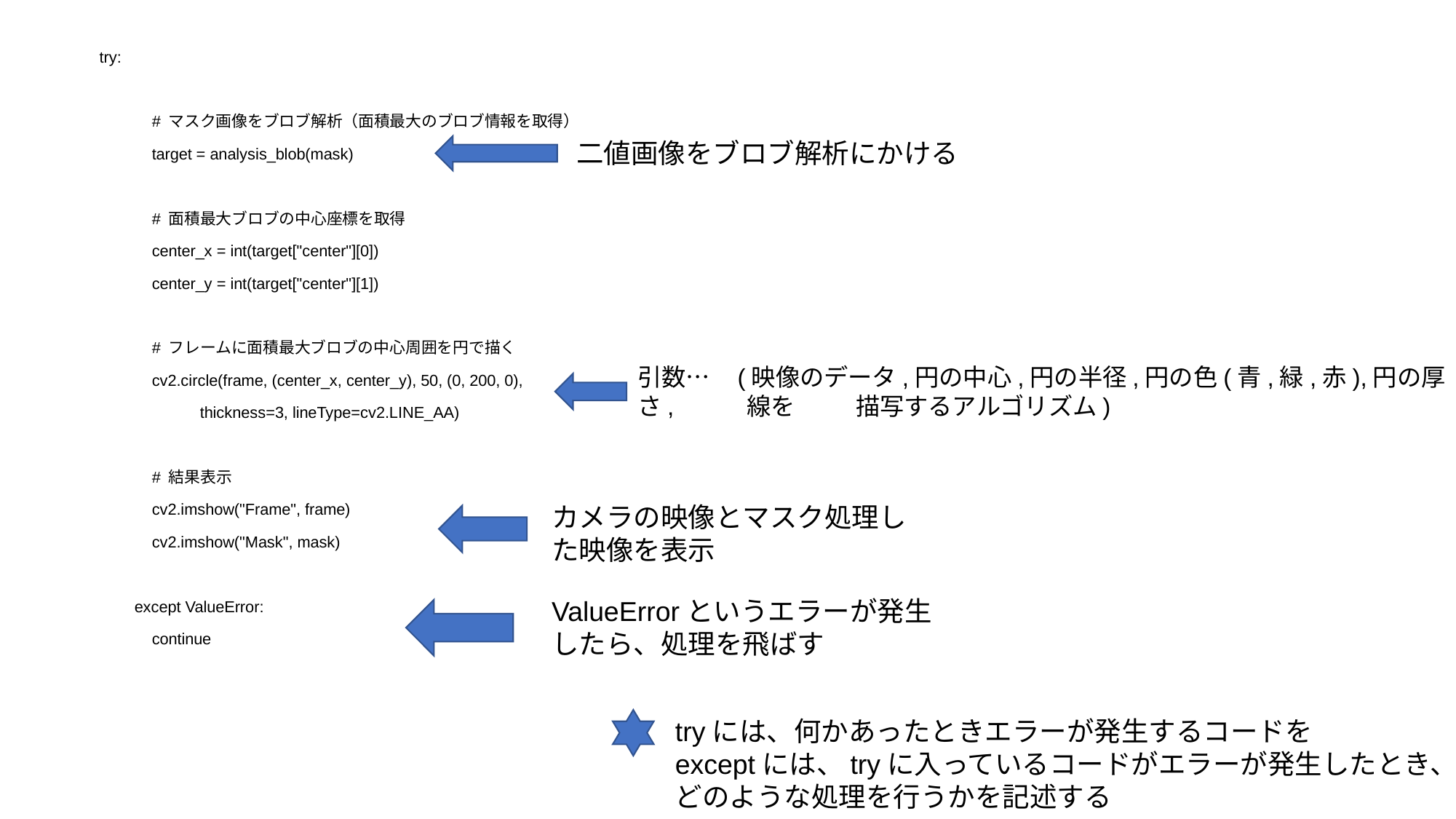

try:

            # マスク画像をブロブ解析（面積最大のブロブ情報を取得）
            target = analysis_blob(mask)

            # 面積最大ブロブの中心座標を取得
            center_x = int(target["center"][0])
            center_y = int(target["center"][1])

            # フレームに面積最大ブロブの中心周囲を円で描く
            cv2.circle(frame, (center_x, center_y), 50, (0, 200, 0),
                       thickness=3, lineType=cv2.LINE_AA)

            # 結果表示
            cv2.imshow("Frame", frame)
            cv2.imshow("Mask", mask)

        except ValueError:
            continue

二値画像をブロブ解析にかける

引数…    (映像のデータ,円の中心,円の半径,円の色(青,緑,赤),円の厚さ,	線を	描写するアルゴリズム)

カメラの映像とマスク処理した映像を表示

ValueErrorというエラーが発生したら、処理を飛ばす

tryには、何かあったときエラーが発生するコードを
exceptには、tryに入っているコードがエラーが発生したとき、どのような処理を行うかを記述する